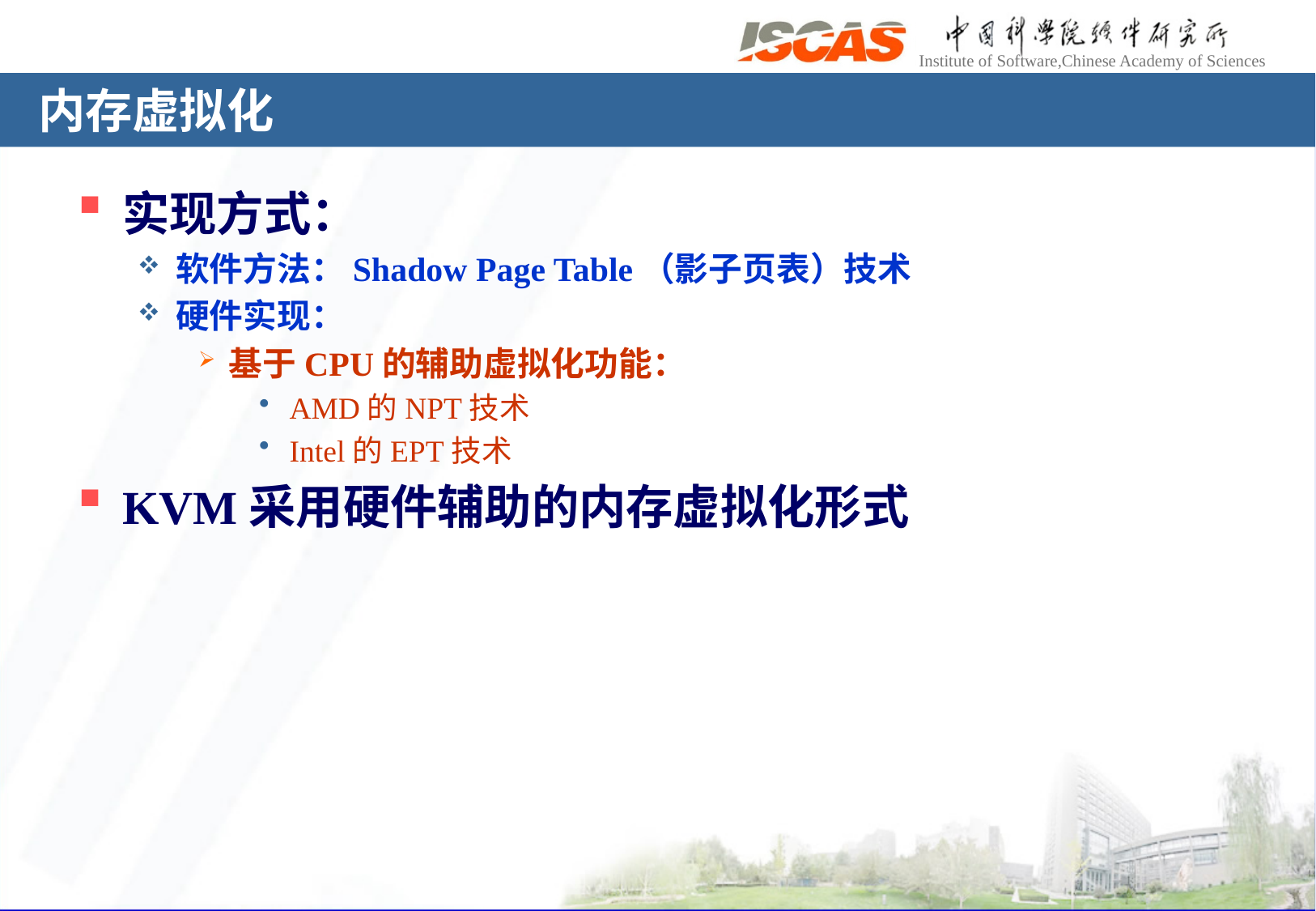

# 内存虚拟化
实现方式：
软件方法：Shadow Page Table（影子页表）技术
硬件实现：
基于CPU的辅助虚拟化功能：
AMD的NPT技术
Intel的EPT技术
KVM采用硬件辅助的内存虚拟化形式